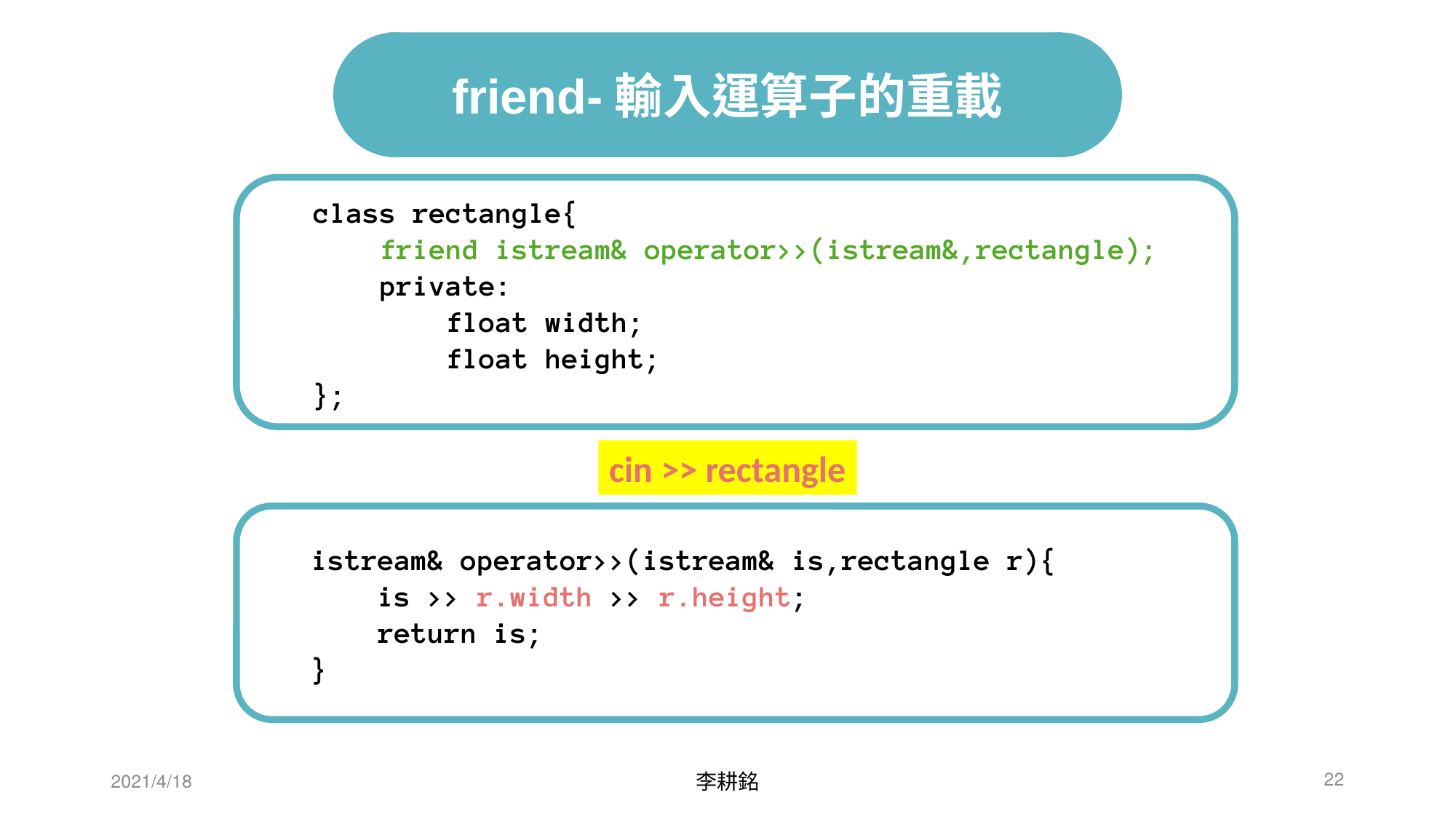

# friend-輸入運算子的重載
class rectangle{
    friend istream& operator>>(istream&,rectangle);
    private:
        float width;
        float height;
};
cin >> rectangle
istream& operator>>(istream& is,rectangle r){
    is >> r.width >> r.height;
    return is;
}
2021/4/18
李耕銘
22